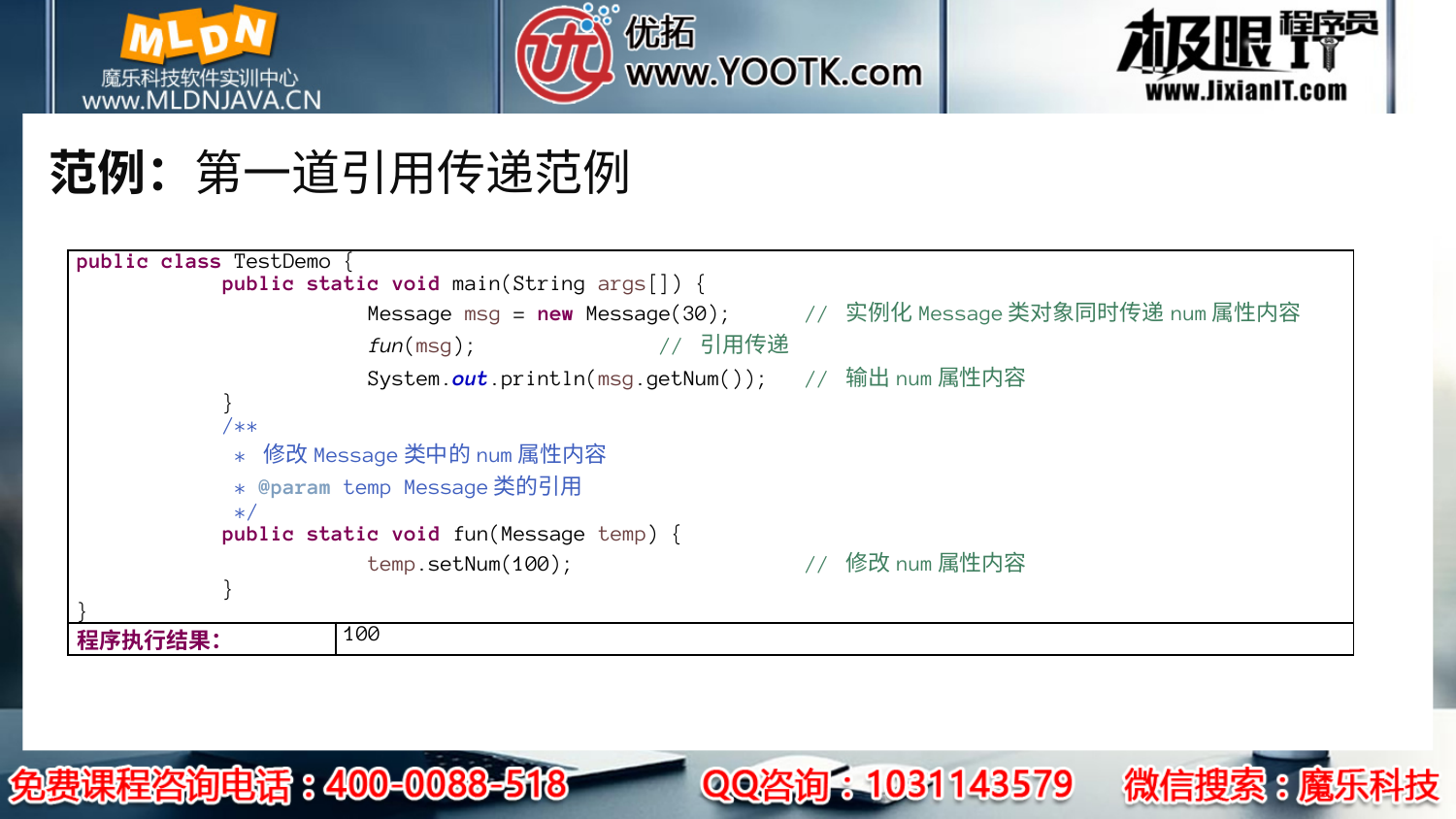

# 范例：第一道引用传递范例
| public class TestDemo { public static void main(String args[]) { Message msg = new Message(30); // 实例化Message类对象同时传递num属性内容 fun(msg); // 引用传递 System.out.println(msg.getNum()); // 输出num属性内容 } /\*\* \* 修改Message类中的num属性内容 \* @param temp Message类的引用 \*/ public static void fun(Message temp) { temp.setNum(100); // 修改num属性内容 } } |  |
| --- | --- |
| 程序执行结果： | 100 |